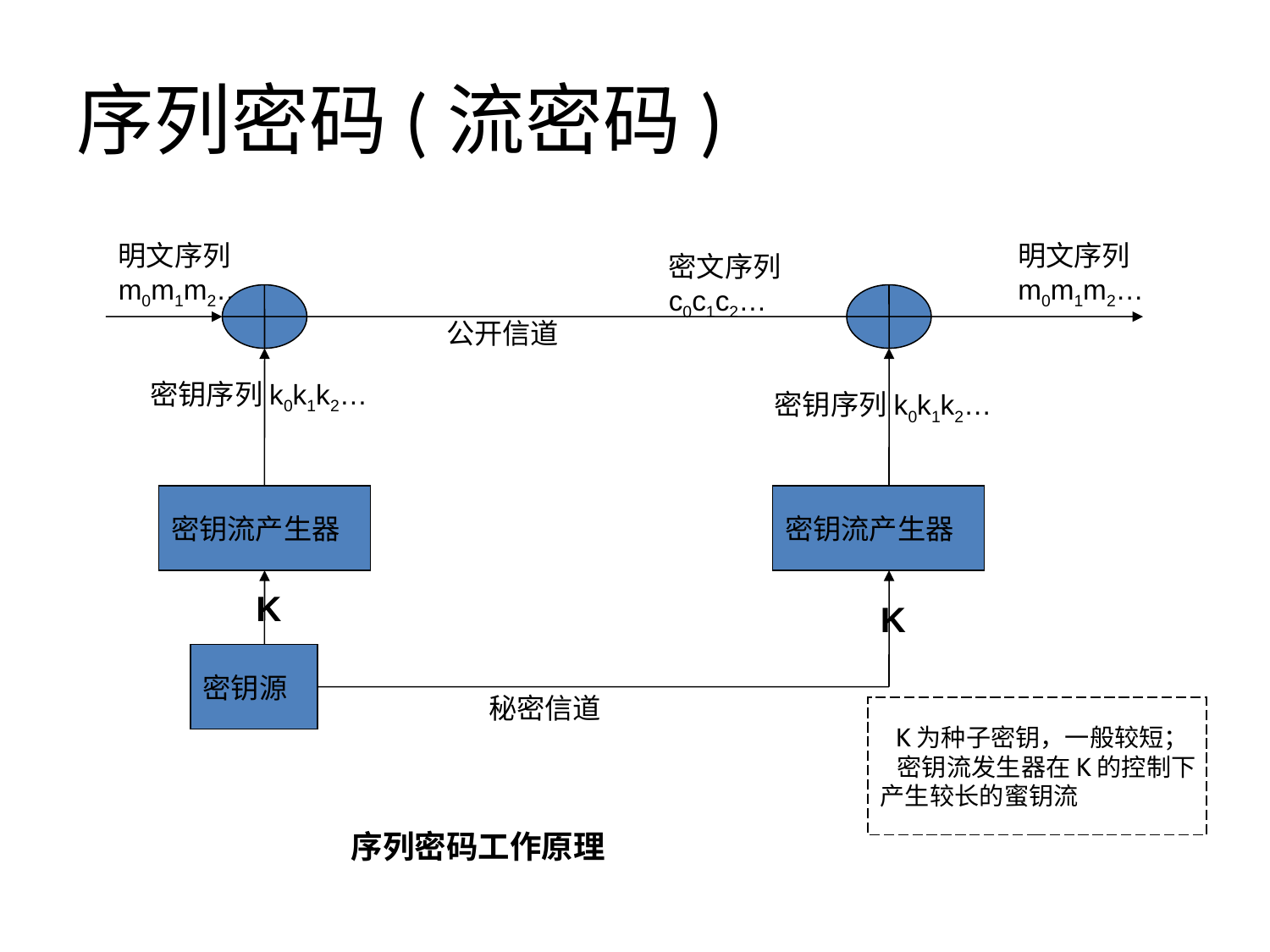

# 序列密码(流密码)
明文序列
m0m1m2…
明文序列
m0m1m2…
密文序列
c0c1c2…

公开信道

密钥序列k0k1k2…
密钥序列k0k1k2…
密钥流产生器
密钥流产生器

K
K
密钥源

秘密信道
  K为种子密钥，一般较短；
  密钥流发生器在K的控制下
产生较长的蜜钥流
序列密码工作原理